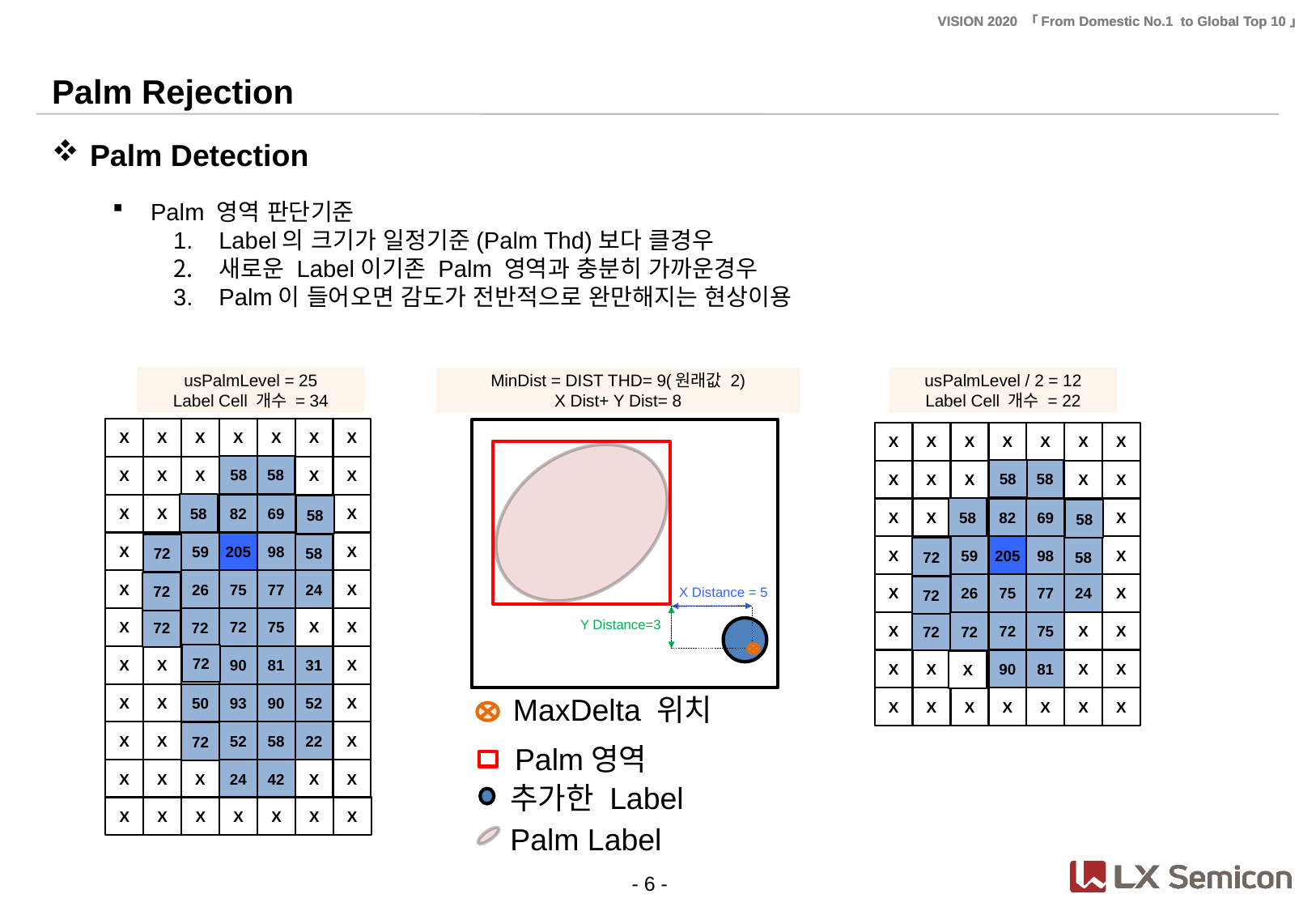

Palm Rejection
Palm Detection

Palm 영역 판단기준
Label의 크기가 일정기준(Palm Thd)보다 클경우
새로운 Label이기존 Palm 영역과 충분히 가까운경우
Palm이 들어오면 감도가 전반적으로 완만해지는 현상이용
usPalmLevel = 25
Label Cell 개수 = 34
usPalmLevel / 2 = 12
Label Cell 개수 = 22
MinDist = DIST THD= 9(원래값 2)
X Dist+ Y Dist= 8
X
X
X
X
X
X
X

X
X
X
X
X
X
X

58
58
X
X
X
X
X
X
X
58
58
X
X
X
X
X
X
X
58
X
X
X
82
69
X
X
58
58
X
X
X
82
69
X
X
58
X
X
59
205
98
X
72
58
X
X
59
205
98
X
72
58
X
X
26
75
77
24
X
72
X
X
26
75
77
24
X
72
X Distance = 5

X
X
X
72
75
X
X
72
72
Y Distance=3
X
X
X
72
75
X
X
72
72

72
X
X
X
90
81
31
X
X
X
X
90
81
X
X
X
X
X
50
93
90
52
X
MaxDelta 위치
X
X
X
X
X
X
X

X
X
X
52
58
22
X
72
Palm영역

X
X
X
24
42
X
X
추가한 Label

X
X
X
X
X
X
X
Palm Label